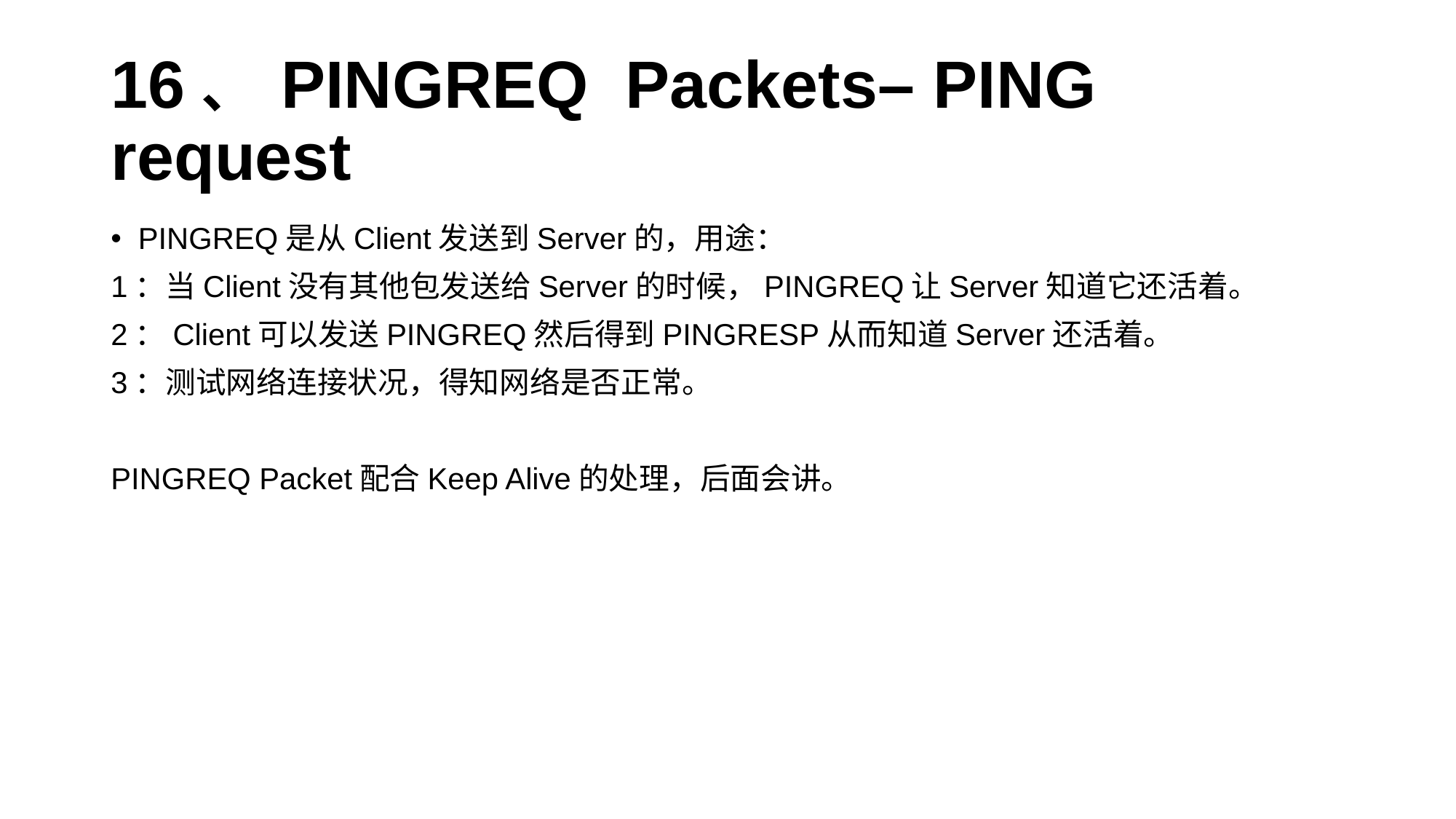

# 16、 PINGREQ  Packets– PING request
PINGREQ是从Client发送到Server的，用途：
1：当Client没有其他包发送给Server的时候，PINGREQ让Server知道它还活着。
2：Client可以发送PINGREQ然后得到PINGRESP从而知道Server还活着。
3：测试网络连接状况，得知网络是否正常。

PINGREQ Packet配合Keep Alive的处理，后面会讲。